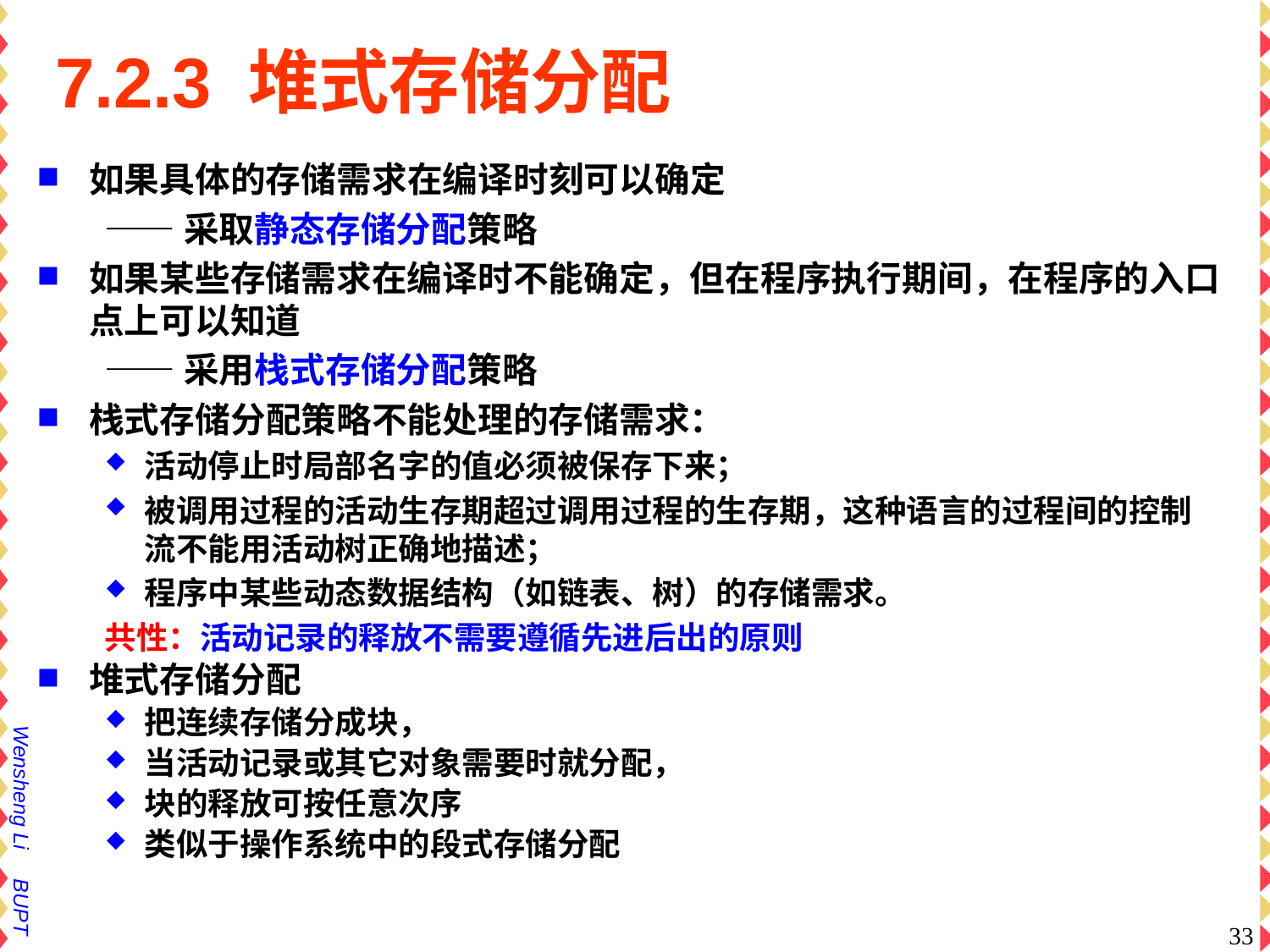

# 7.2.3 堆式存储分配
如果具体的存储需求在编译时刻可以确定
——采取静态存储分配策略
如果某些存储需求在编译时不能确定，但在程序执行期间，在程序的入口点上可以知道
——采用栈式存储分配策略
栈式存储分配策略不能处理的存储需求：
活动停止时局部名字的值必须被保存下来；
被调用过程的活动生存期超过调用过程的生存期，这种语言的过程间的控制流不能用活动树正确地描述；
程序中某些动态数据结构（如链表、树）的存储需求。
共性：活动记录的释放不需要遵循先进后出的原则
堆式存储分配
把连续存储分成块，
当活动记录或其它对象需要时就分配，
块的释放可按任意次序
类似于操作系统中的段式存储分配
33